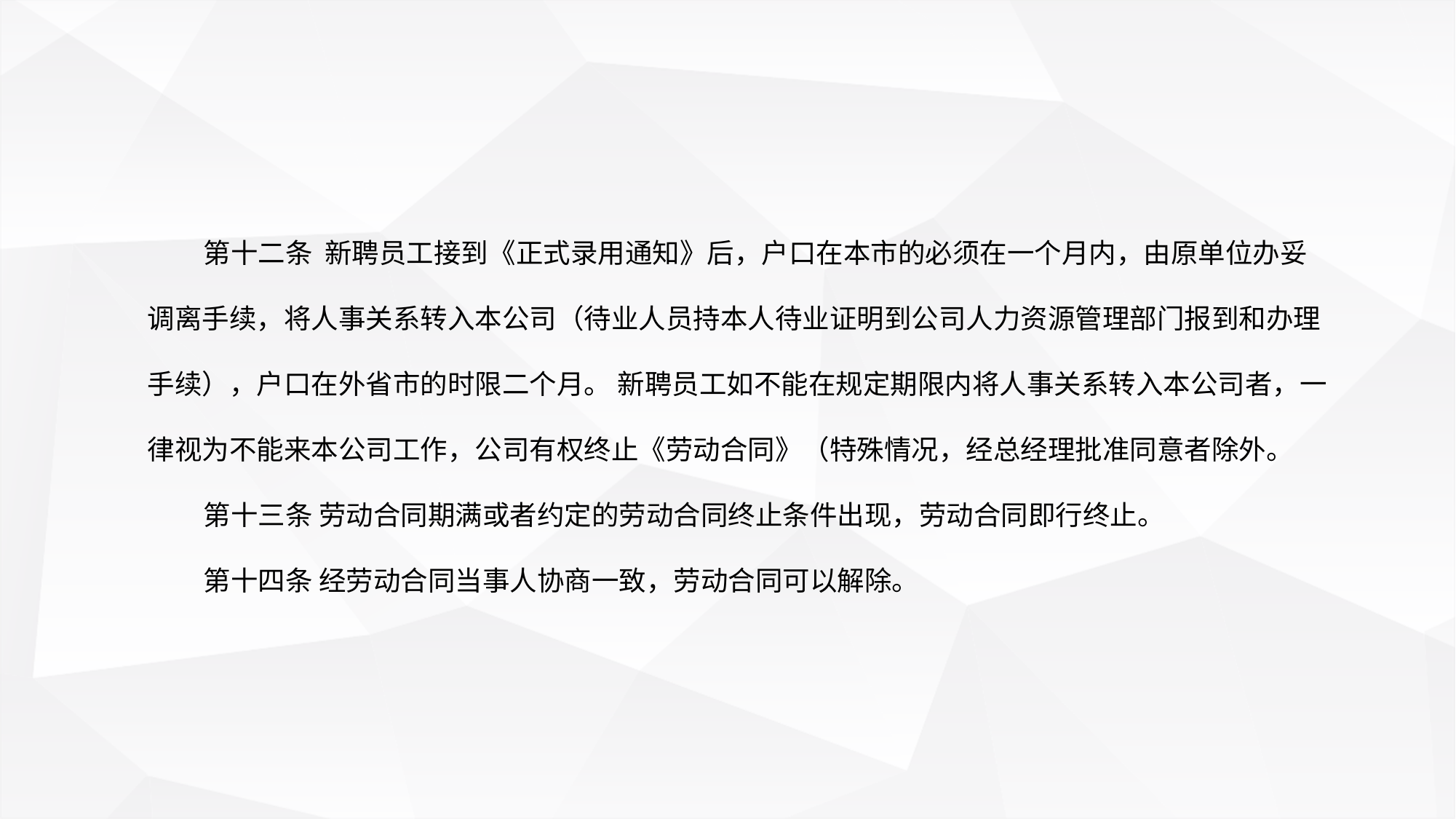

第十二条  新聘员工接到《正式录用通知》后，户口在本市的必须在一个月内，由原单位办妥调离手续，将人事关系转入本公司（待业人员持本人待业证明到公司人力资源管理部门报到和办理手续），户口在外省市的时限二个月。 新聘员工如不能在规定期限内将人事关系转入本公司者，一律视为不能来本公司工作，公司有权终止《劳动合同》（特殊情况，经总经理批准同意者除外。
        第十三条 劳动合同期满或者约定的劳动合同终止条件出现，劳动合同即行终止。
        第十四条 经劳动合同当事人协商一致，劳动合同可以解除。